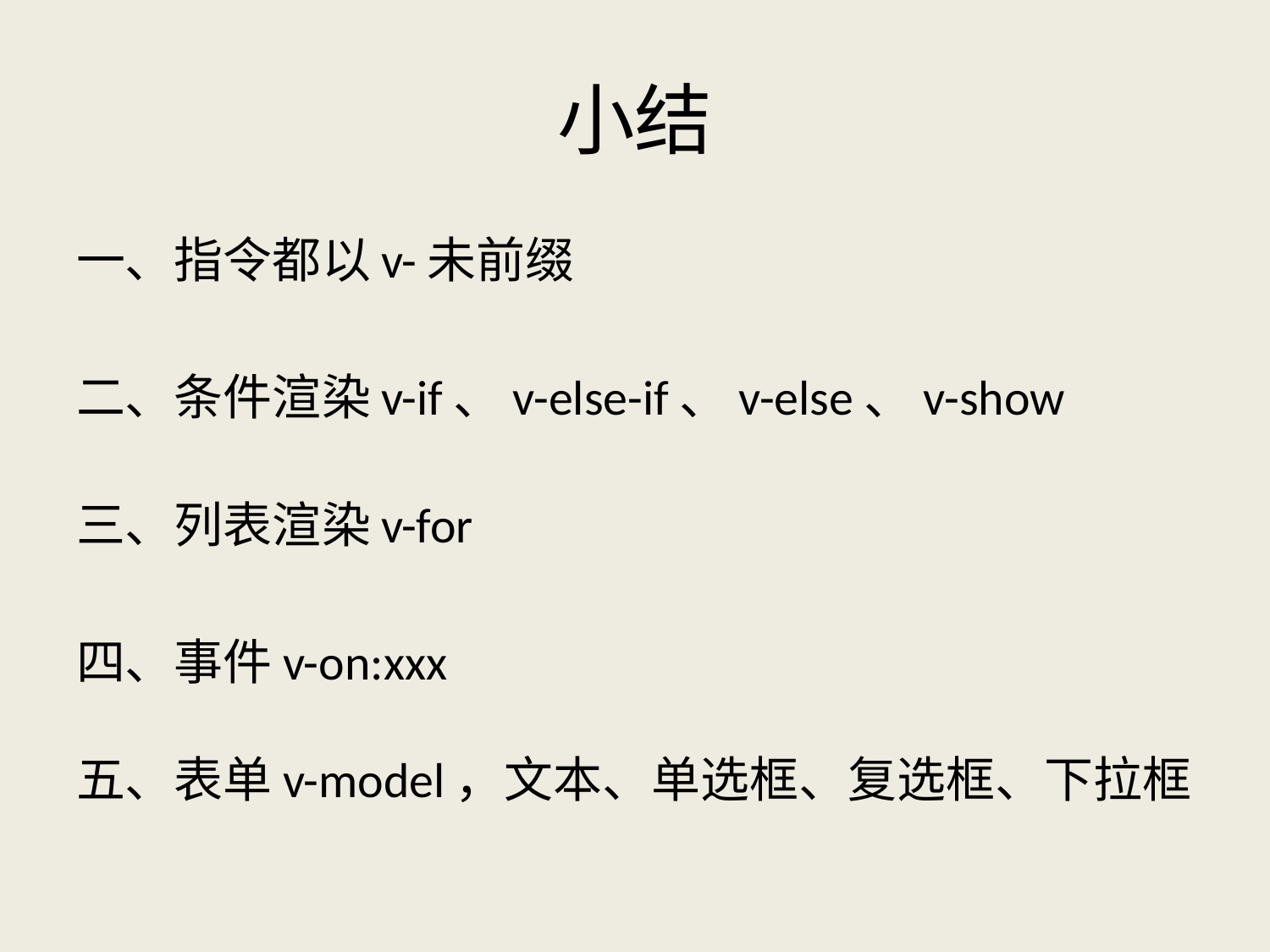

# 小结
一、指令都以v-未前缀

二、条件渲染v-if、v-else-if、v-else、v-show
三、列表渲染v-for

四、事件v-on:xxx
五、表单v-model，文本、单选框、复选框、下拉框